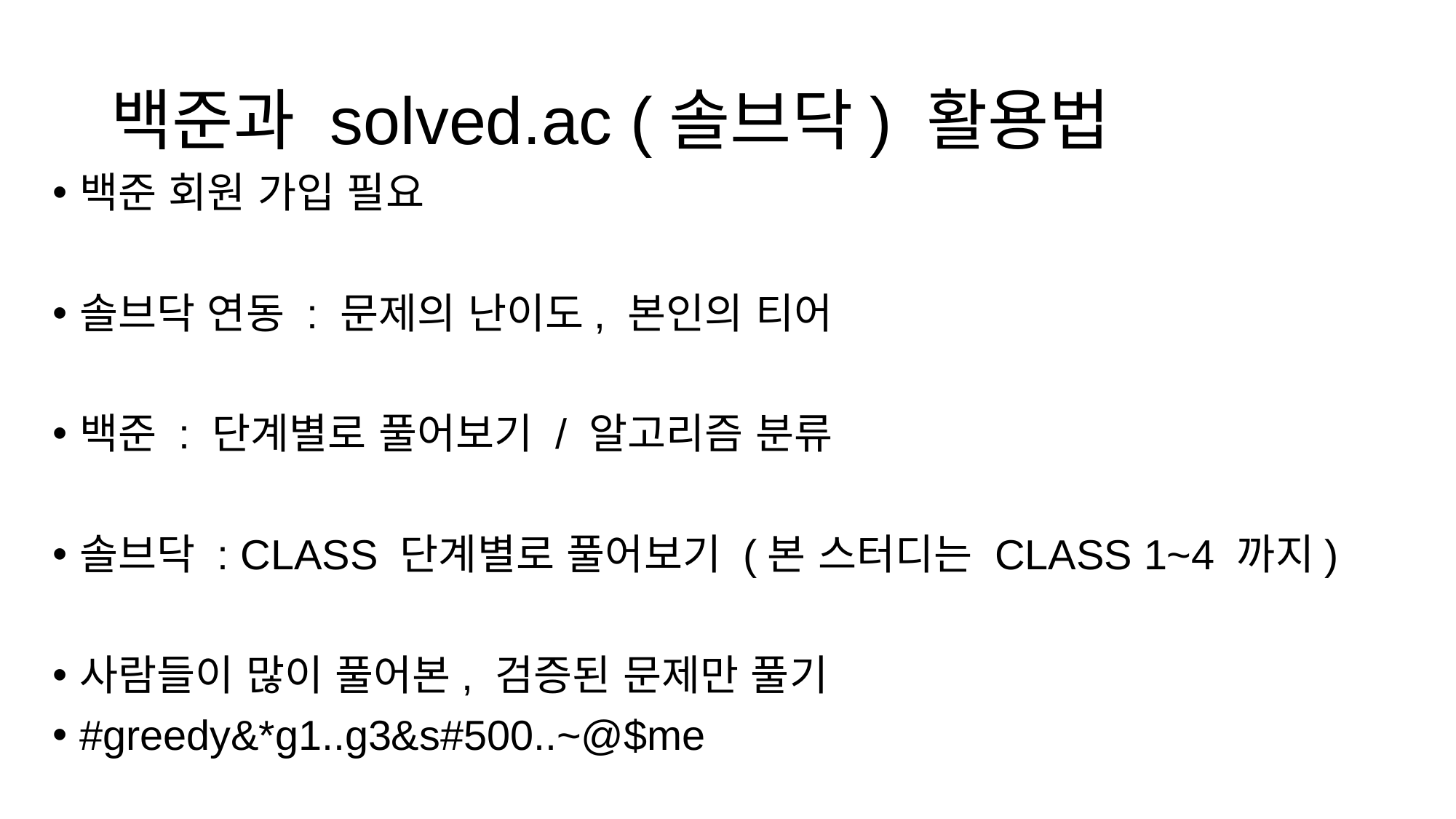

# 백준과 solved.ac (솔브닥) 활용법
백준 회원 가입 필요

솔브닥 연동 : 문제의 난이도, 본인의 티어

백준 : 단계별로 풀어보기 / 알고리즘 분류

솔브닥 : CLASS 단계별로 풀어보기 (본 스터디는 CLASS 1~4 까지)

사람들이 많이 풀어본, 검증된 문제만 풀기
#greedy&*g1..g3&s#500..~@$me